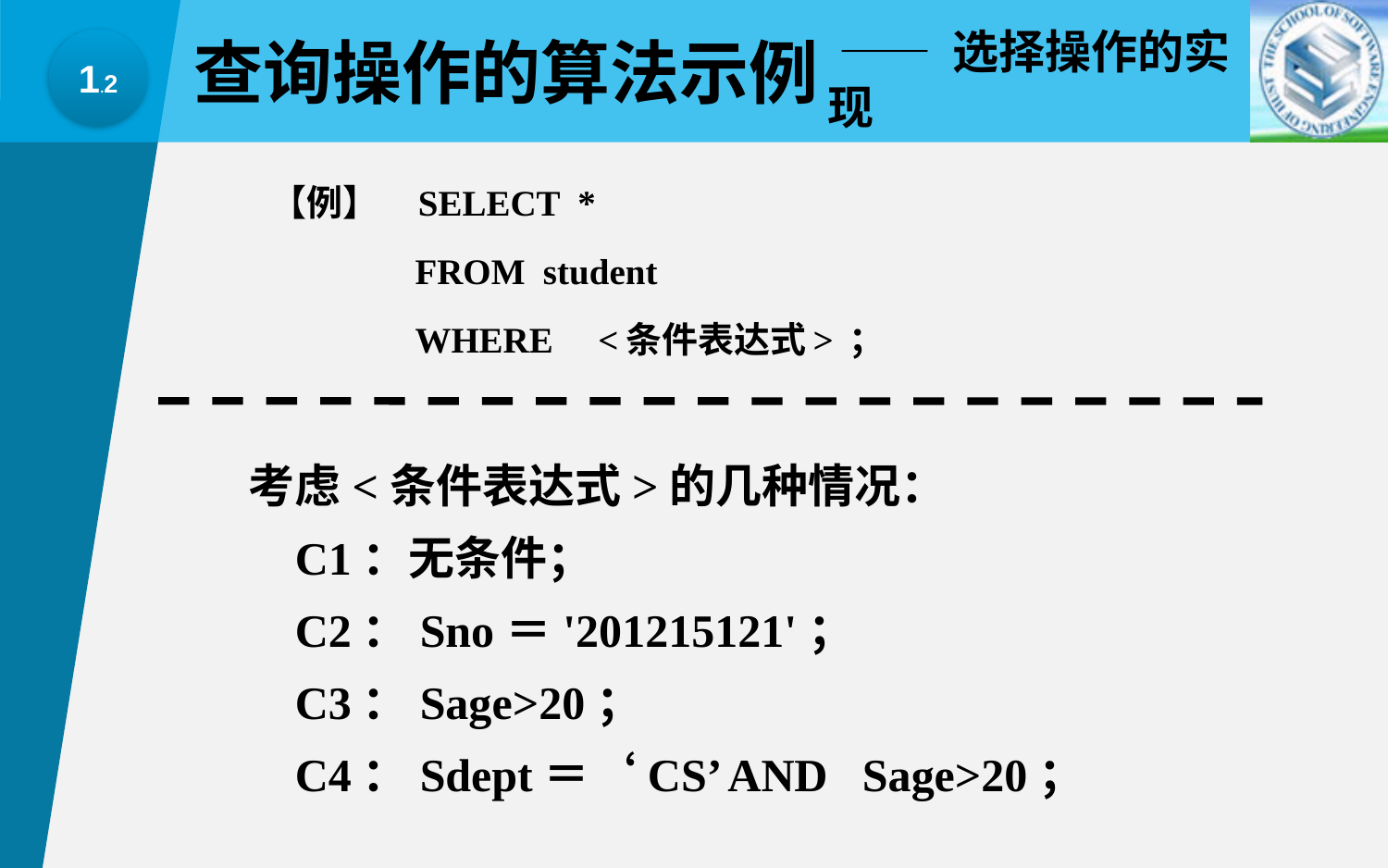

查询操作的算法示例
 —— 选择操作的实现
1.2
【例】    SELECT  *
                FROM  student
                WHERE     <条件表达式> ；

考虑<条件表达式>的几种情况：
    C1：无条件；
    C2：Sno＝'201215121'；
    C3：Sage>20；
    C4：Sdept＝‘CS’ AND   Sage>20；